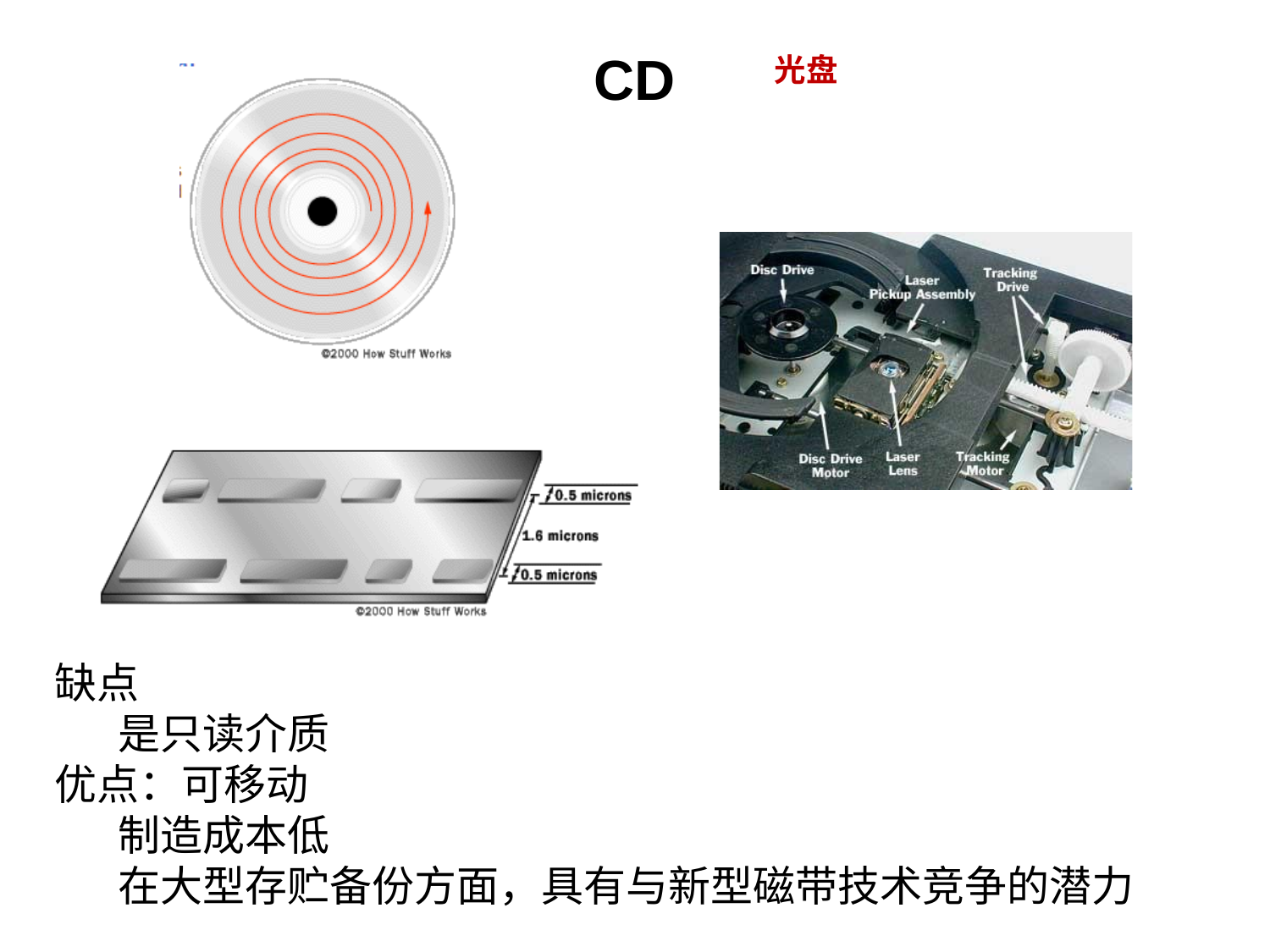

CD
光盘

缺点
是只读介质
优点：可移动
制造成本低
在大型存贮备份方面，具有与新型磁带技术竞争的潜力